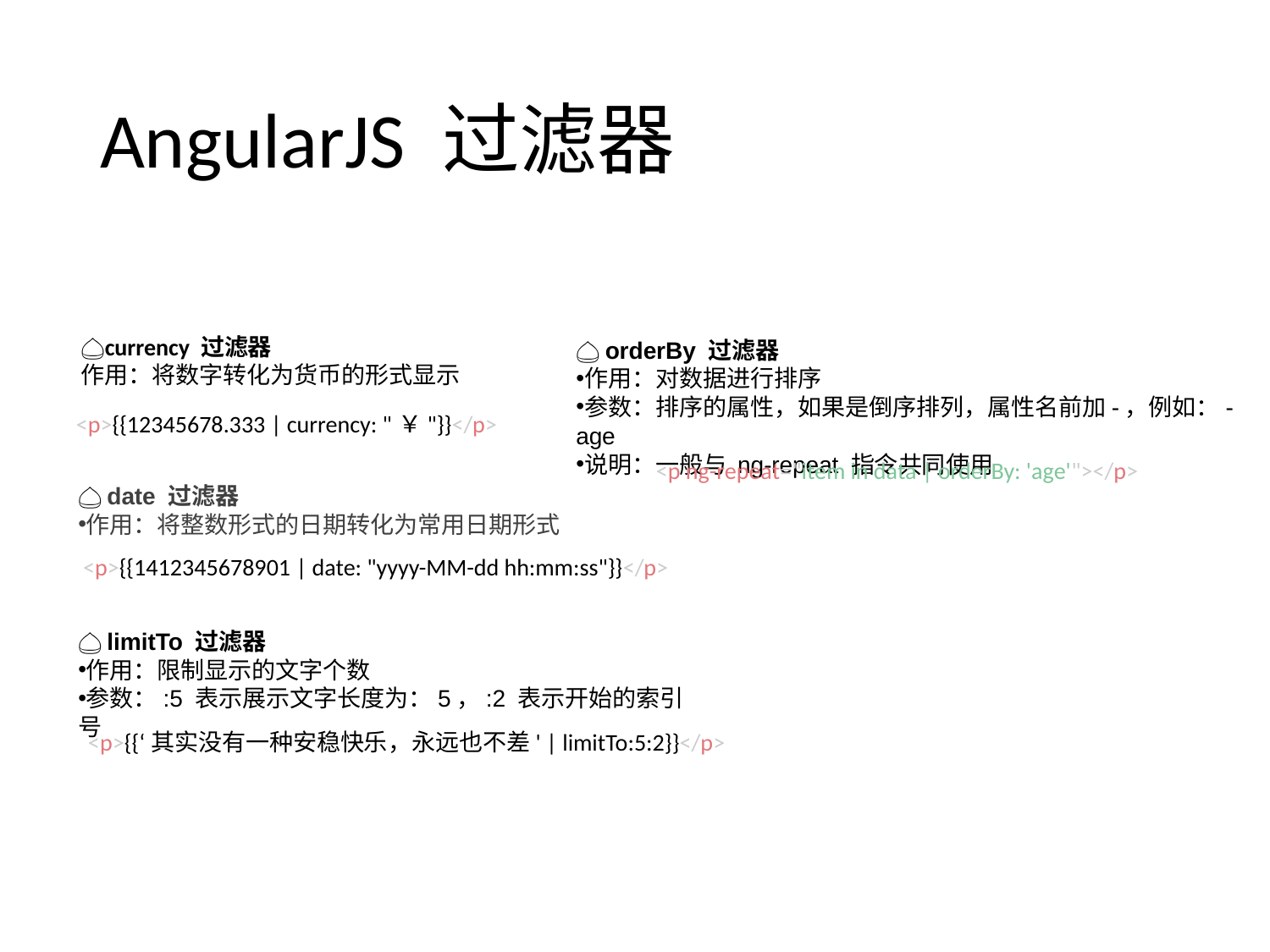

# AngularJS 过滤器
🌰currency 过滤器
作用：将数字转化为货币的形式显示

🌰 orderBy 过滤器
作用：对数据进行排序
参数：排序的属性，如果是倒序排列，属性名前加-，例如：-age
说明：一般与 ng-repeat 指令共同使用
<p>{{12345678.333 | currency: "￥"}}</p>
<p ng-repeat="item in data | orderBy: 'age'"></p>
🌰 date 过滤器
作用：将整数形式的日期转化为常用日期形式
<p>{{1412345678901 | date: "yyyy-MM-dd hh:mm:ss"}}</p>
🌰 limitTo 过滤器
作用：限制显示的文字个数
参数：:5 表示展示文字长度为：5，:2 表示开始的索引号
<p>{{‘其实没有一种安稳快乐，永远也不差' | limitTo:5:2}}</p>